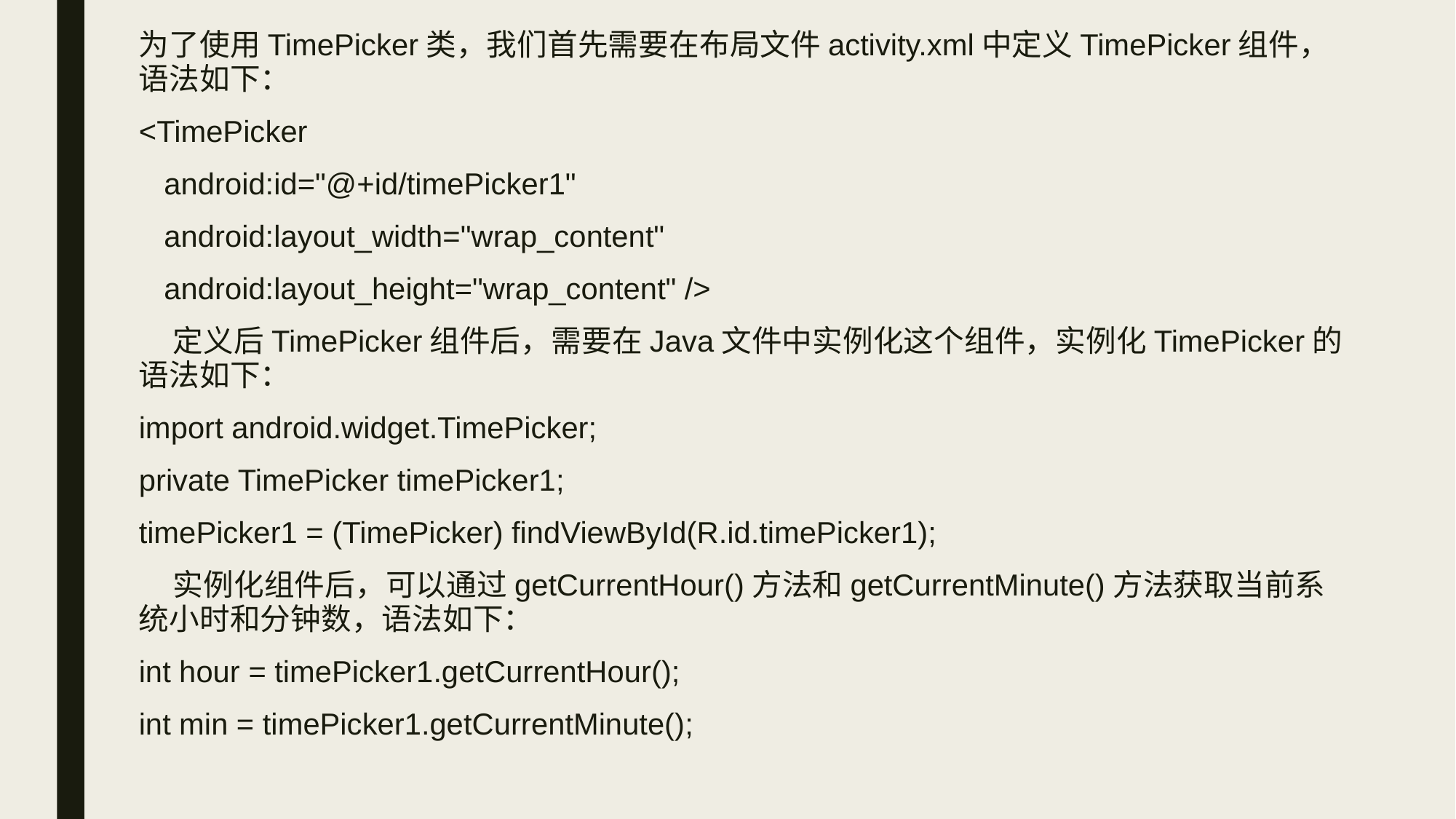

为了使用TimePicker类，我们首先需要在布局文件activity.xml中定义TimePicker组件，语法如下：
<TimePicker
   android:id="@+id/timePicker1"
   android:layout_width="wrap_content"
   android:layout_height="wrap_content" />
    定义后TimePicker组件后，需要在Java文件中实例化这个组件，实例化TimePicker的语法如下：
import android.widget.TimePicker;
private TimePicker timePicker1;
timePicker1 = (TimePicker) findViewById(R.id.timePicker1);
    实例化组件后，可以通过getCurrentHour()方法和getCurrentMinute()方法获取当前系统小时和分钟数，语法如下：
int hour = timePicker1.getCurrentHour();
int min = timePicker1.getCurrentMinute();